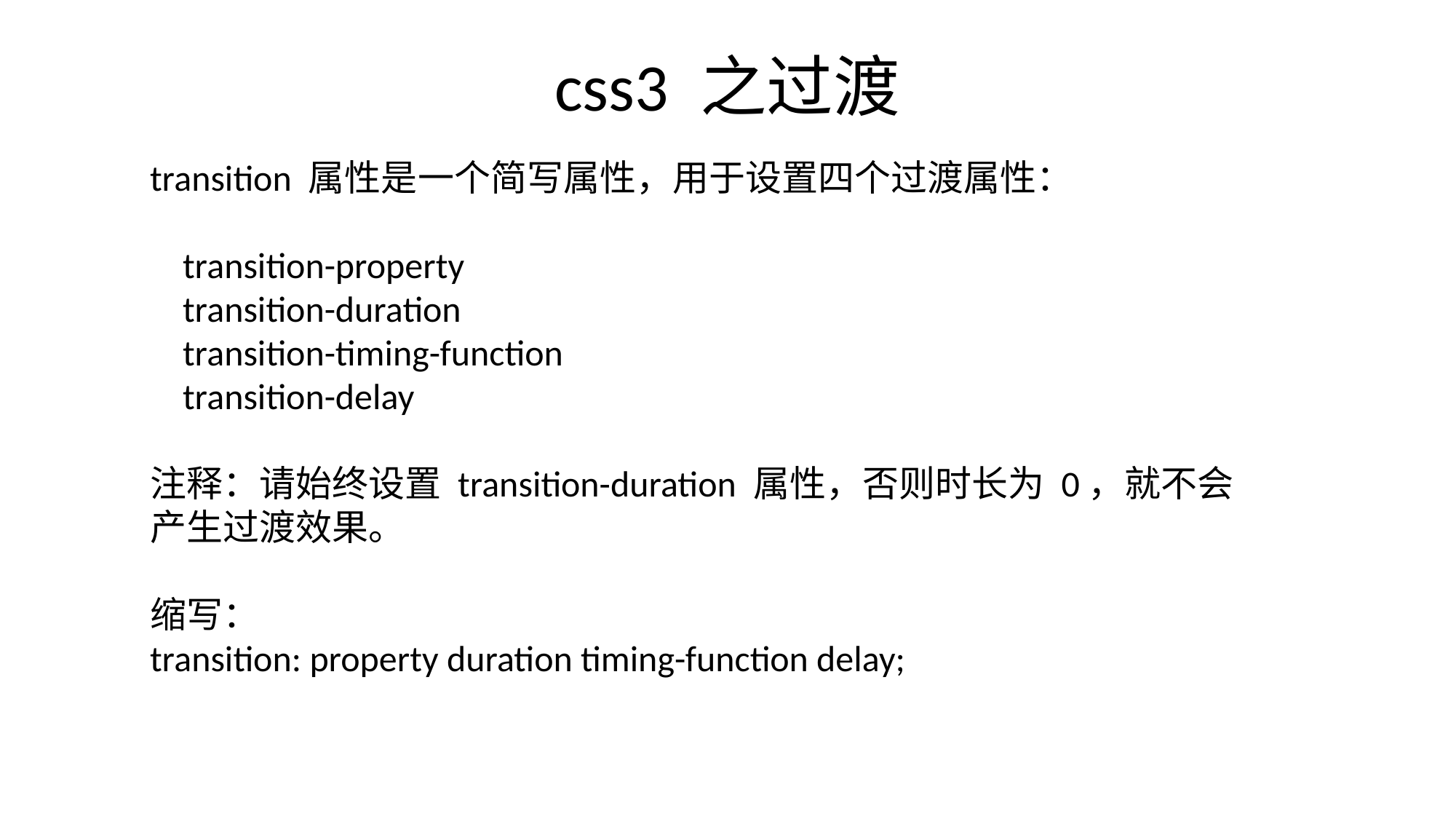

# css3 之过渡

transition 属性是一个简写属性，用于设置四个过渡属性：

    transition-property
    transition-duration
    transition-timing-function
    transition-delay

注释：请始终设置 transition-duration 属性，否则时长为 0，就不会产生过渡效果。

缩写：
transition: property duration timing-function delay;